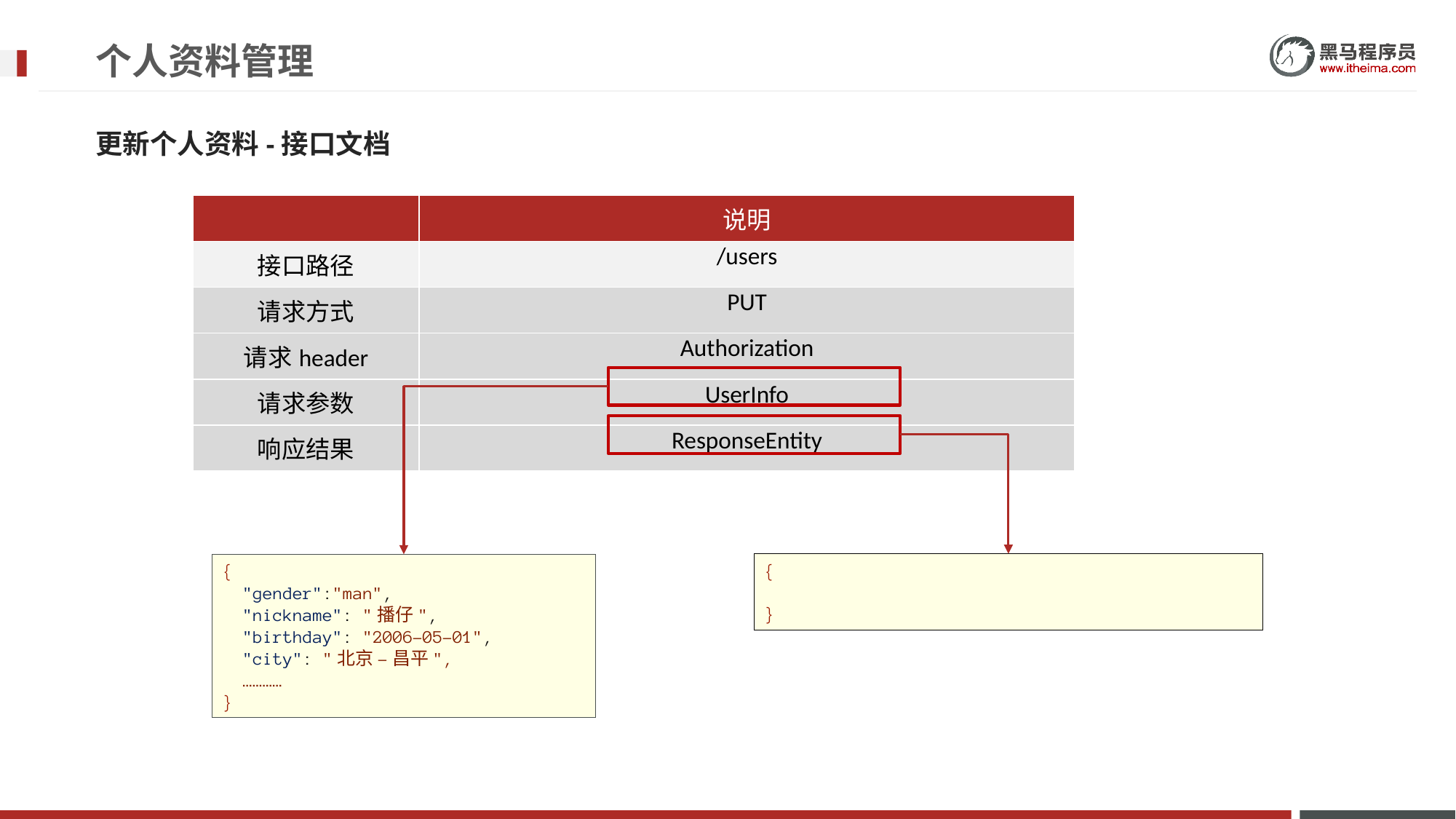

# 个人资料管理
更新个人资料-接口文档
|  | 说明 |
| --- | --- |
| 接口路径 | /users |
| 请求方式 | PUT |
| 请求header | Authorization |
| 请求参数 | UserInfo |
| 响应结果 | ResponseEntity |

{
}
{
  "gender":"man",
  "nickname": "播仔",
  "birthday": "2006-05-01",
  "city": "北京-昌平",
  …………
}